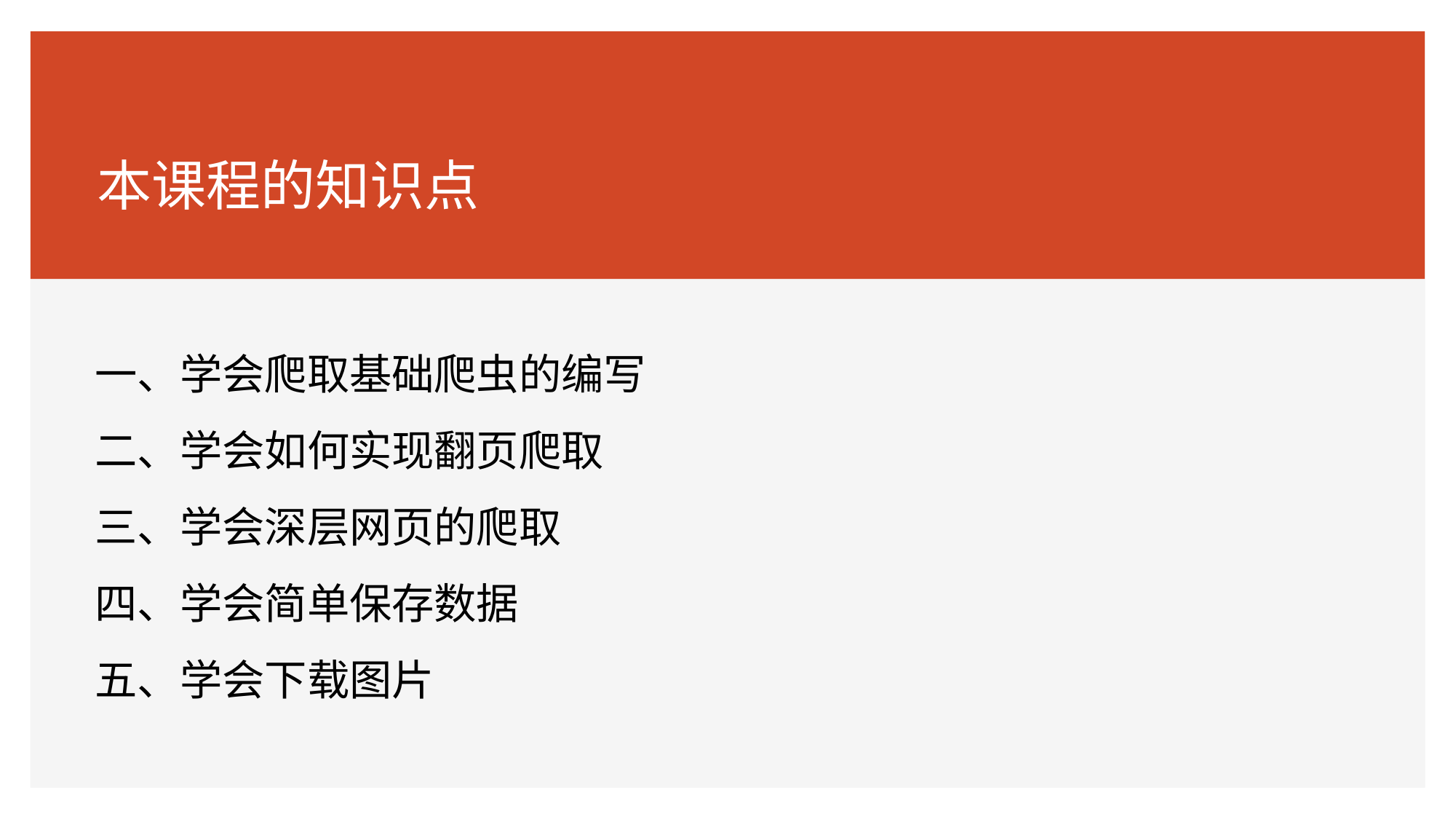

# 本课程的知识点
 一、学会爬取基础爬虫的编写
 二、学会如何实现翻页爬取
 三、学会深层网页的爬取
 四、学会简单保存数据
 五、学会下载图片